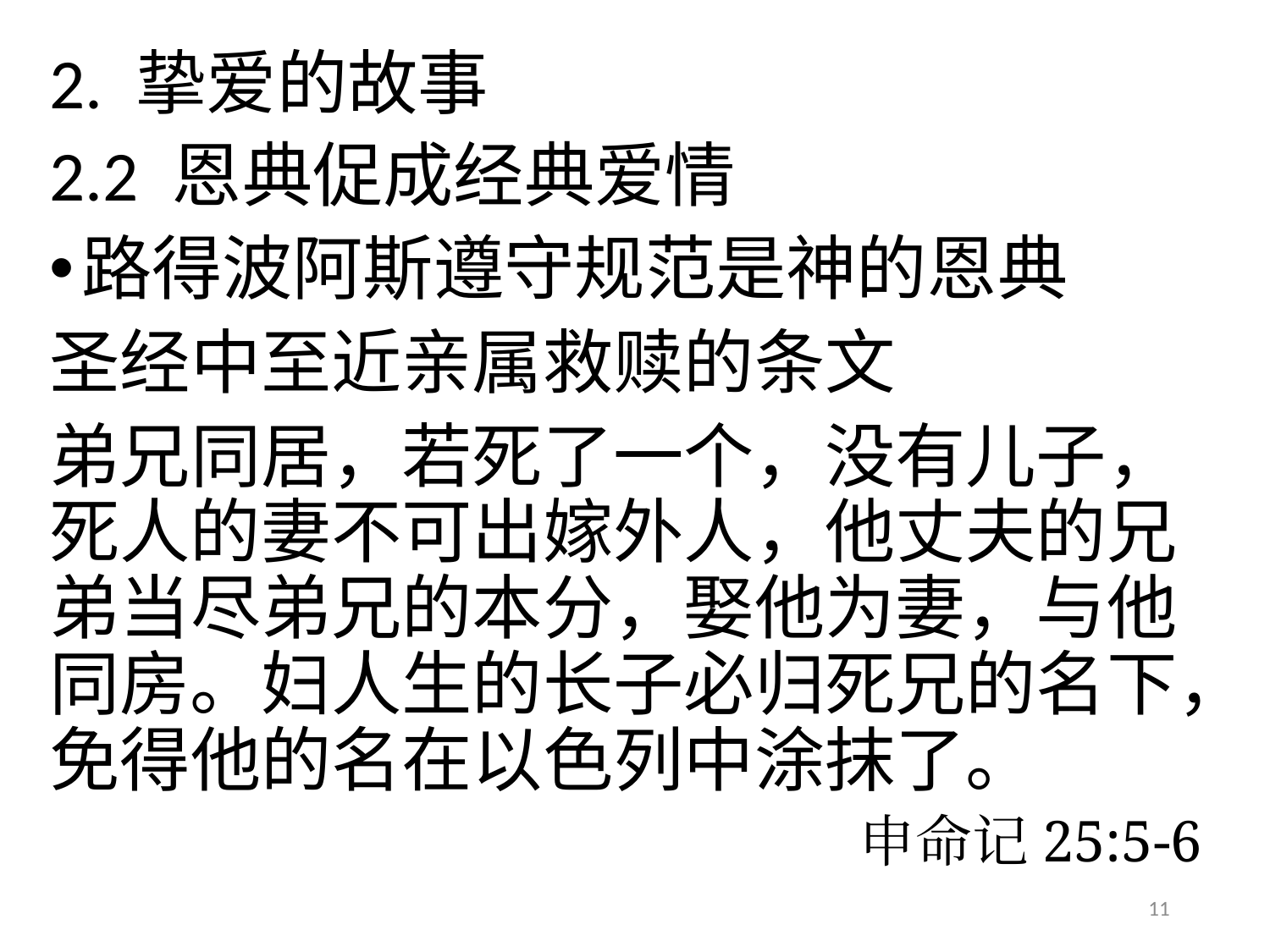

# 2. 挚爱的故事
2.2 恩典促成经典爱情
路得波阿斯遵守规范是神的恩典
圣经中至近亲属救赎的条文
弟兄同居，若死了一个，没有儿子，死人的妻不可出嫁外人，他丈夫的兄弟当尽弟兄的本分，娶他为妻，与他同房。妇人生的长子必归死兄的名下，免得他的名在以色列中涂抹了。
                                                   申命记25:5-6
11